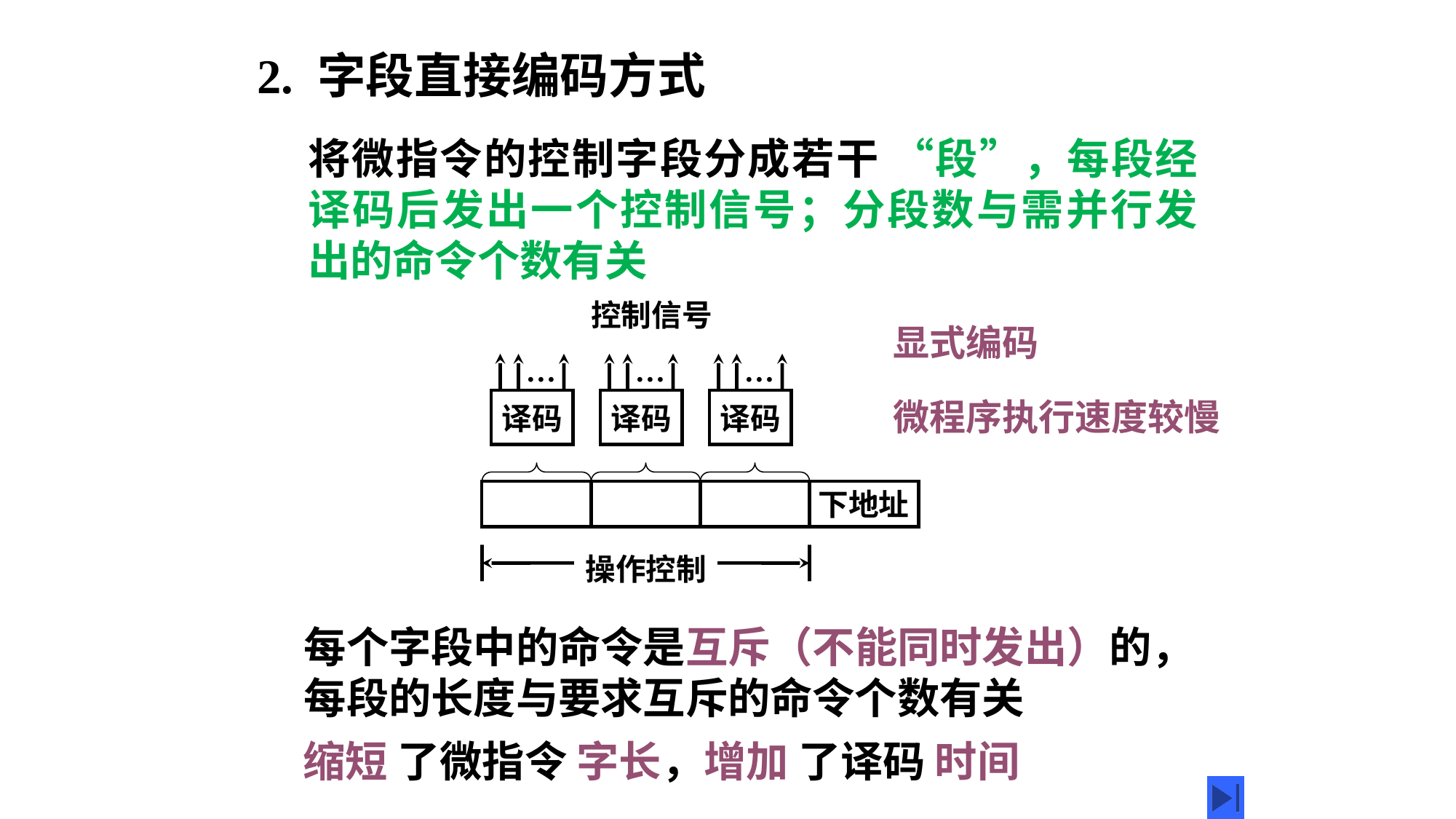

2. 字段直接编码方式
将微指令的控制字段分成若干 “段”，每段经译码后发出一个控制信号；分段数与需并行发出的命令个数有关
控制信号
…
…
…

译码
译码
译码

下地址
操作控制

显式编码
微程序执行速度较慢
每个字段中的命令是互斥（不能同时发出）的，每段的长度与要求互斥的命令个数有关
缩短 了微指令 字长，增加 了译码 时间